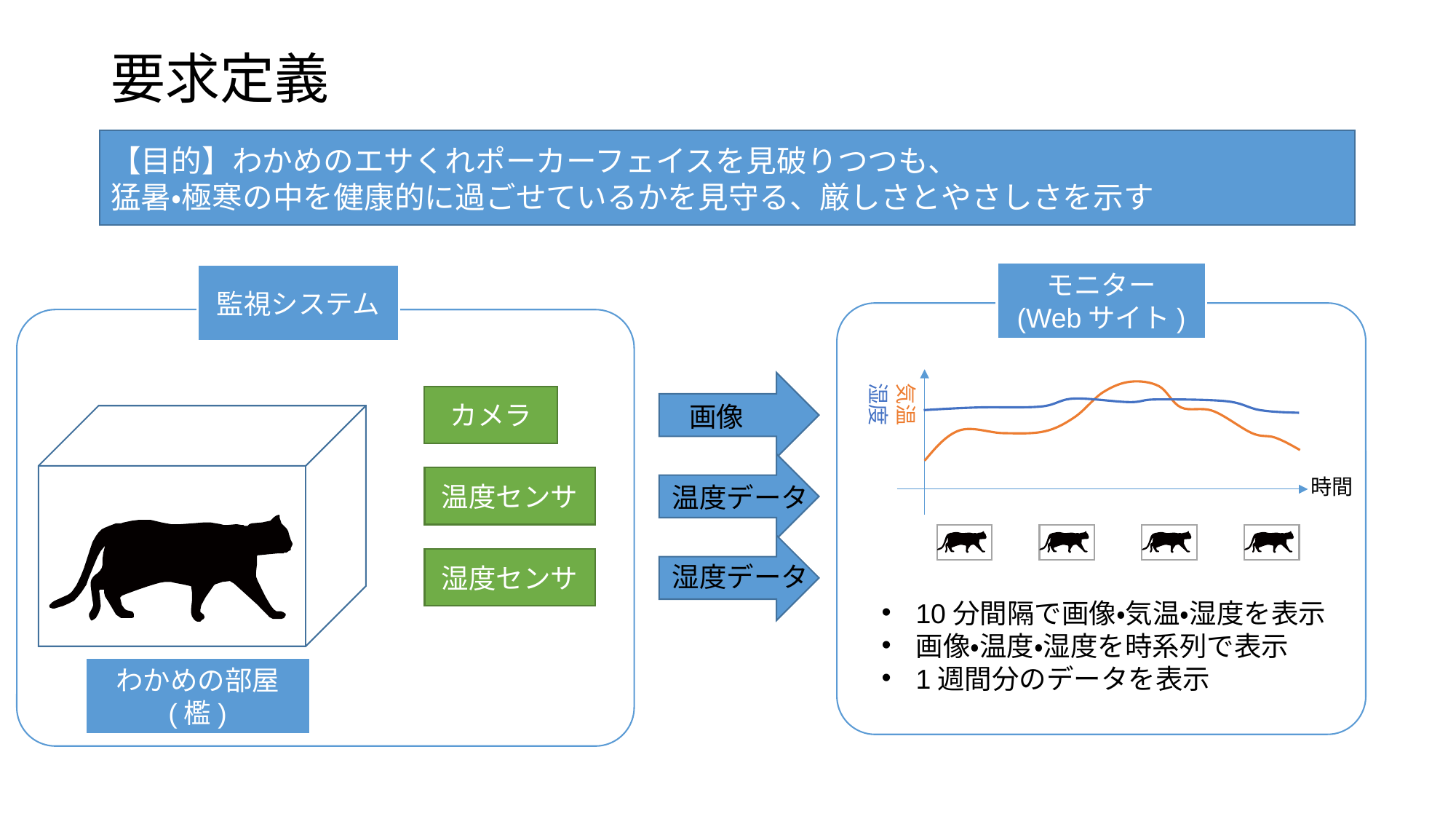

# 要求定義
【目的】わかめのエサくれポーカーフェイスを見破りつつも、
猛暑・極寒の中を健康的に過ごせているかを見守る、厳しさとやさしさを示す
モニター
(Webサイト)
監視システム

湿度
気温

カメラ
画像

温度センサ
時間
温度データ

湿度センサ
湿度データ
10分間隔で画像・気温・湿度を表示
画像・温度・湿度を時系列で表示
1週間分のデータを表示
わかめの部屋
(檻)